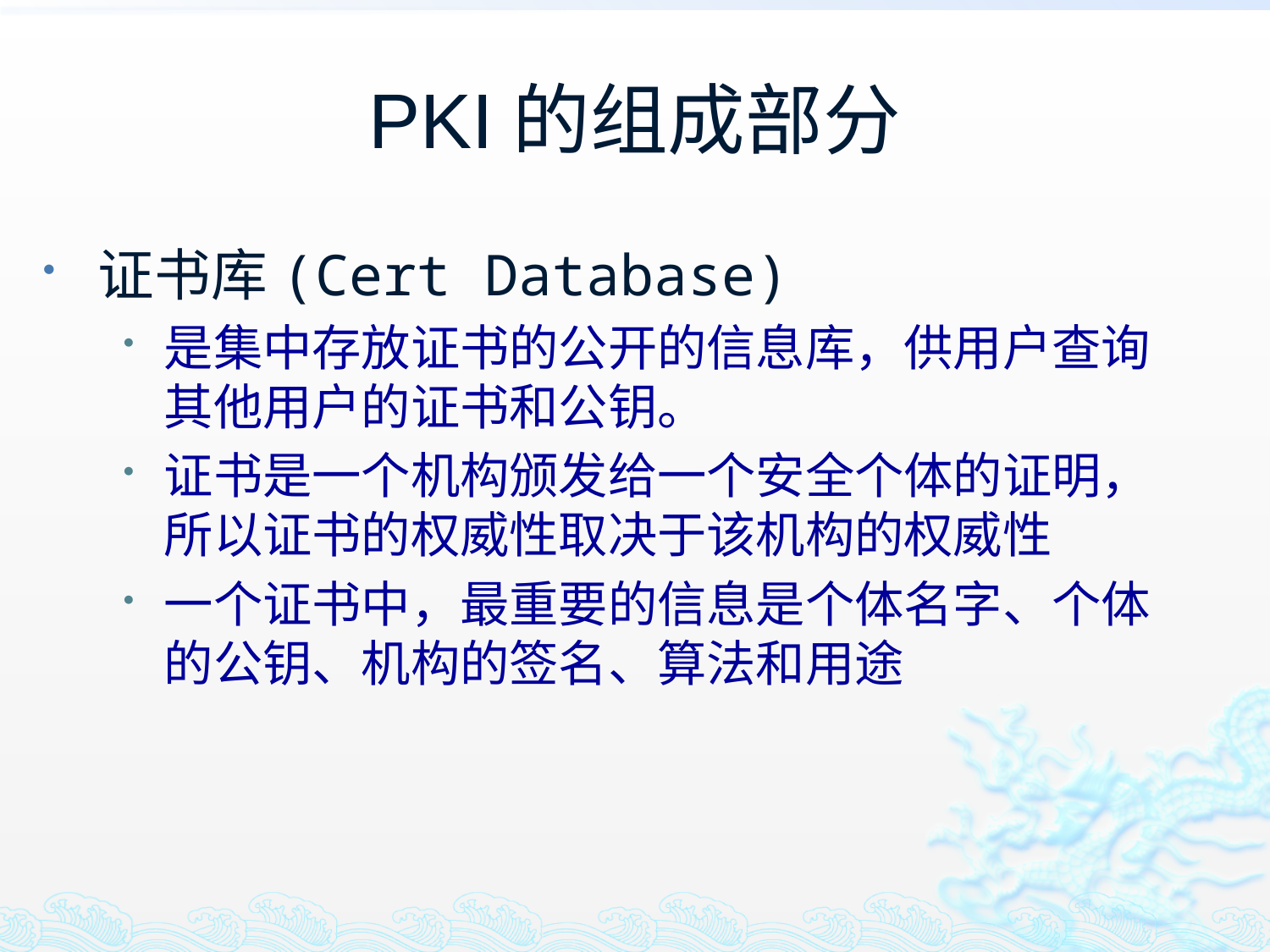

# PKI的组成部分
证书库(Cert Database)
是集中存放证书的公开的信息库，供用户查询其他用户的证书和公钥。
证书是一个机构颁发给一个安全个体的证明，所以证书的权威性取决于该机构的权威性
一个证书中，最重要的信息是个体名字、个体的公钥、机构的签名、算法和用途